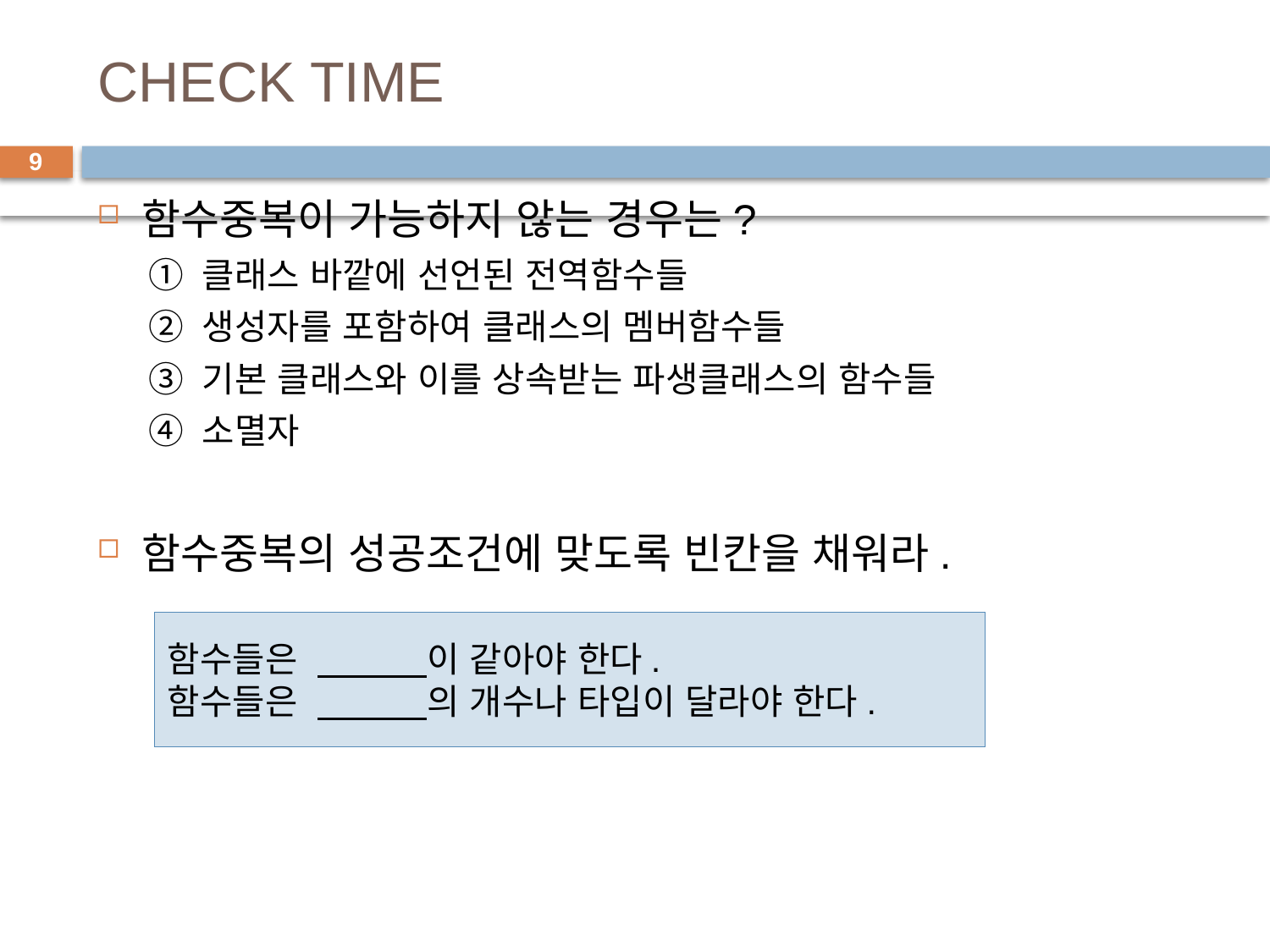

# CHECK TIME
9
함수중복이 가능하지 않는 경우는?
① 클래스 바깥에 선언된 전역함수들
② 생성자를 포함하여 클래스의 멤버함수들
③ 기본 클래스와 이를 상속받는 파생클래스의 함수들
④ 소멸자

함수중복의 성공조건에 맞도록 빈칸을 채워라.

함수들은             이 같아야 한다.
함수들은             의 개수나 타입이 달라야 한다.